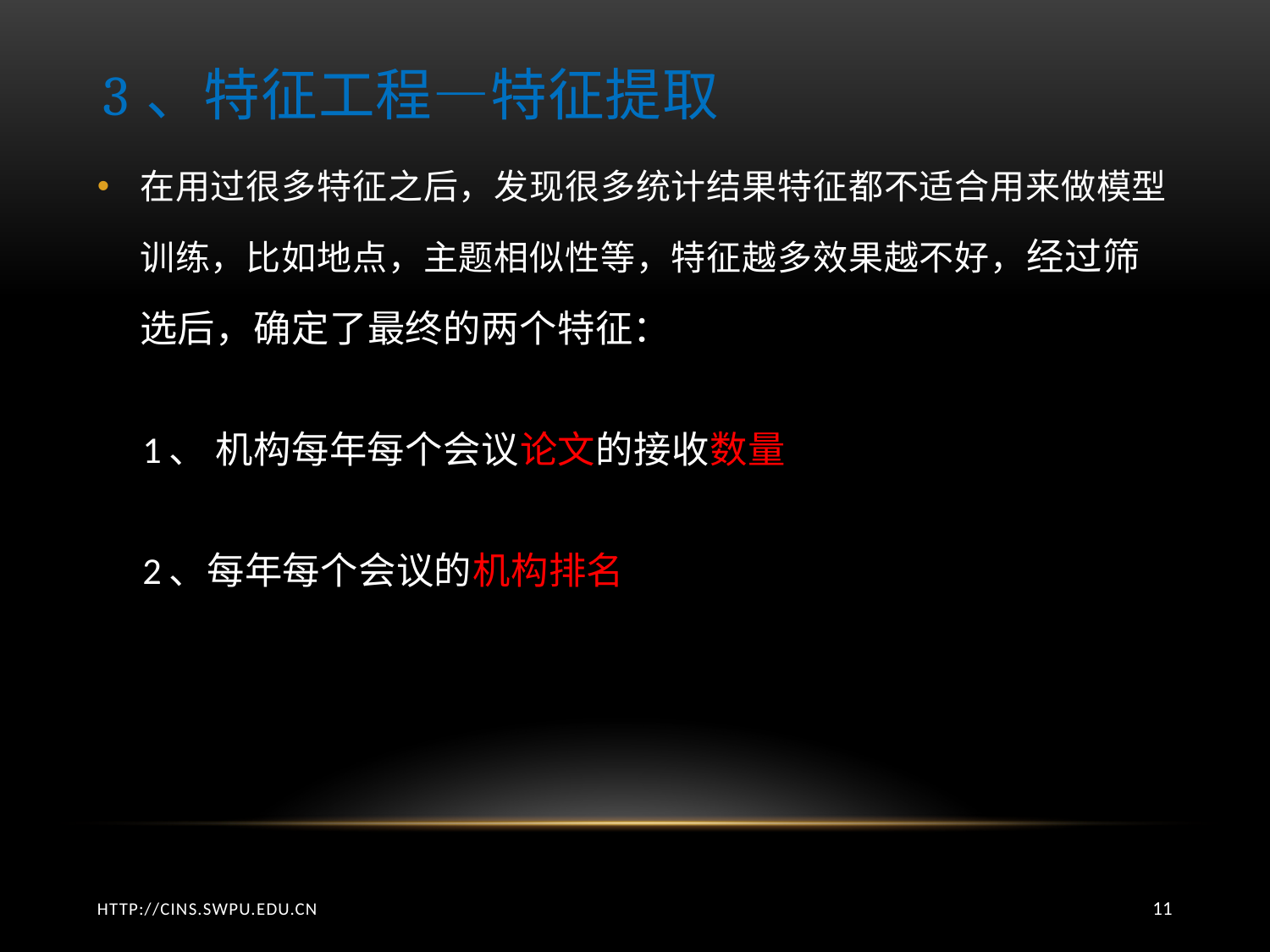

# 3、特征工程—特征提取
在用过很多特征之后，发现很多统计结果特征都不适合用来做模型训练，比如地点，主题相似性等，特征越多效果越不好，经过筛选后，确定了最终的两个特征：

     1、 机构每年每个会议论文的接收数量

     2、每年每个会议的机构排名

http://cins.swpu.edu.cn
11